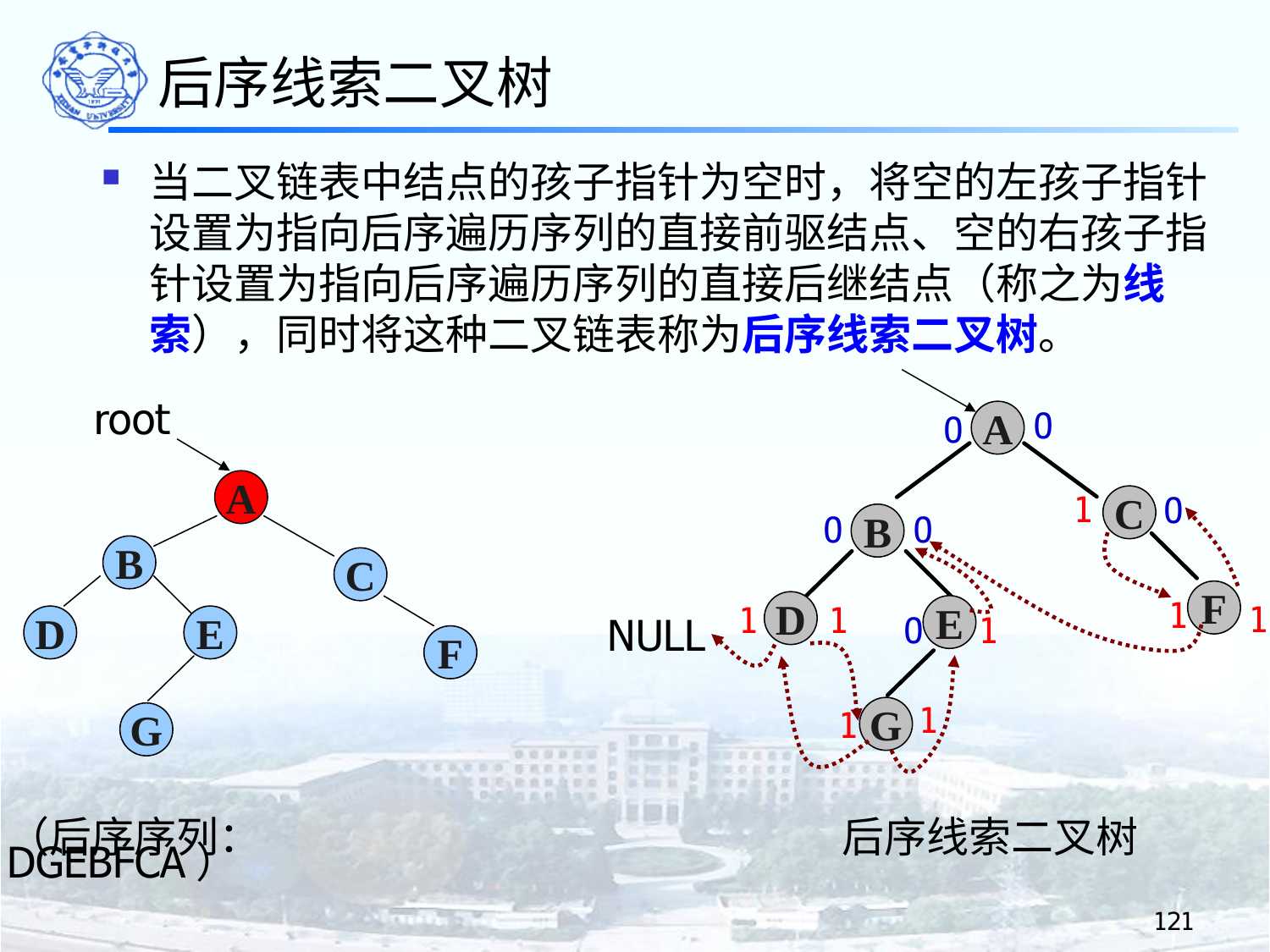

后序线索二叉树
当二叉链表中结点的孩子指针为空时，将空的左孩子指针设置为指向后序遍历序列的直接前驱结点、空的右孩子指针设置为指向后序遍历序列的直接后继结点（称之为线索），同时将这种二叉链表称为后序线索二叉树。

root

A

B
C

D
E
F

G
0
A
0

1
0
C
0
0
B

F
1
1
D
1
1
E
0
1
NULL

1
1
G
（后序序列：DGEBFCA）
后序线索二叉树
121